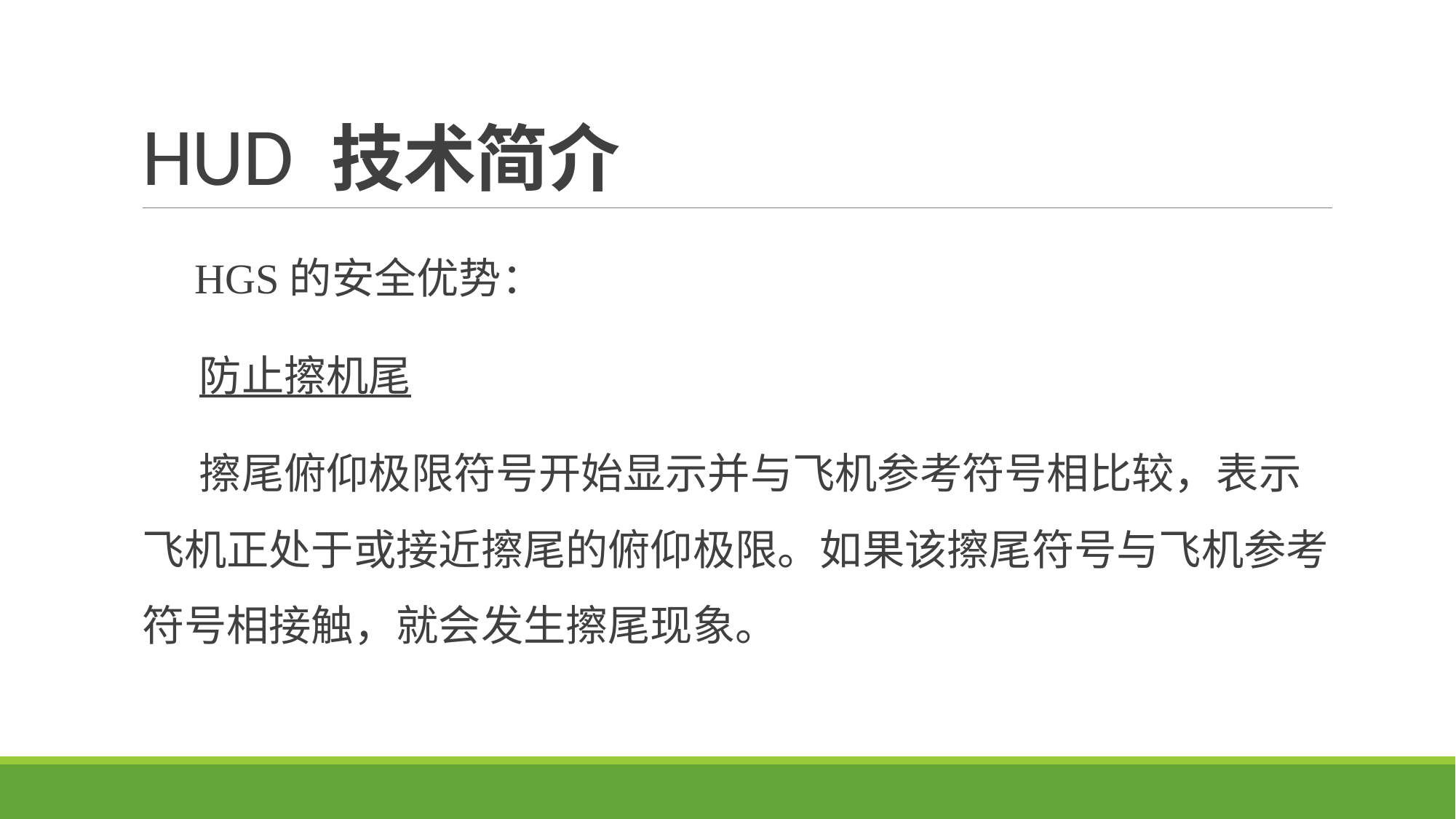

# HUD 技术简介
     HGS的安全优势：
     防止擦机尾
     擦尾俯仰极限符号开始显示并与飞机参考符号相比较，表示飞机正处于或接近擦尾的俯仰极限。如果该擦尾符号与飞机参考符号相接触，就会发生擦尾现象。